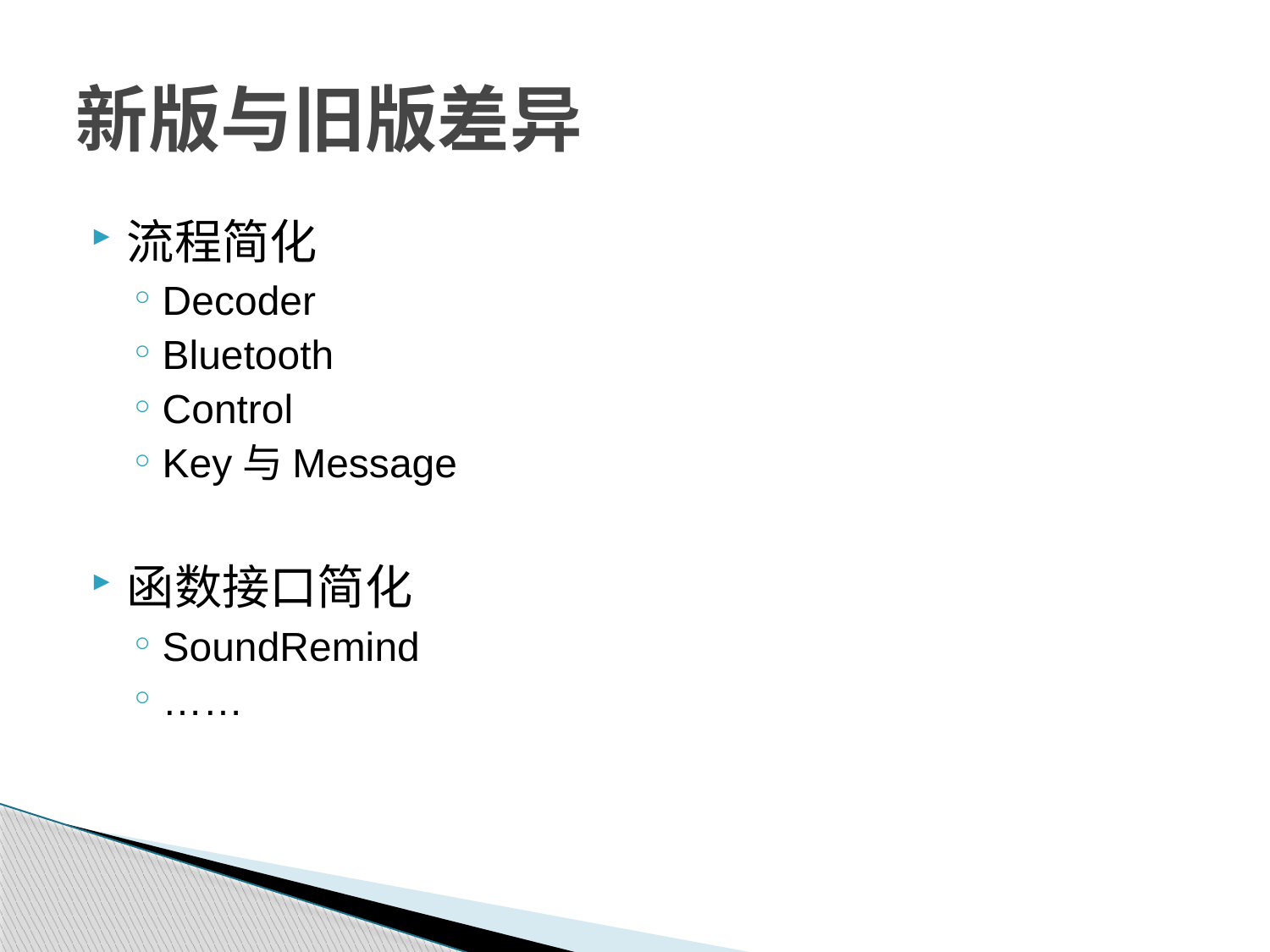

# 新版与旧版差异
流程简化
Decoder
Bluetooth
Control
Key与Message

函数接口简化
SoundRemind
……